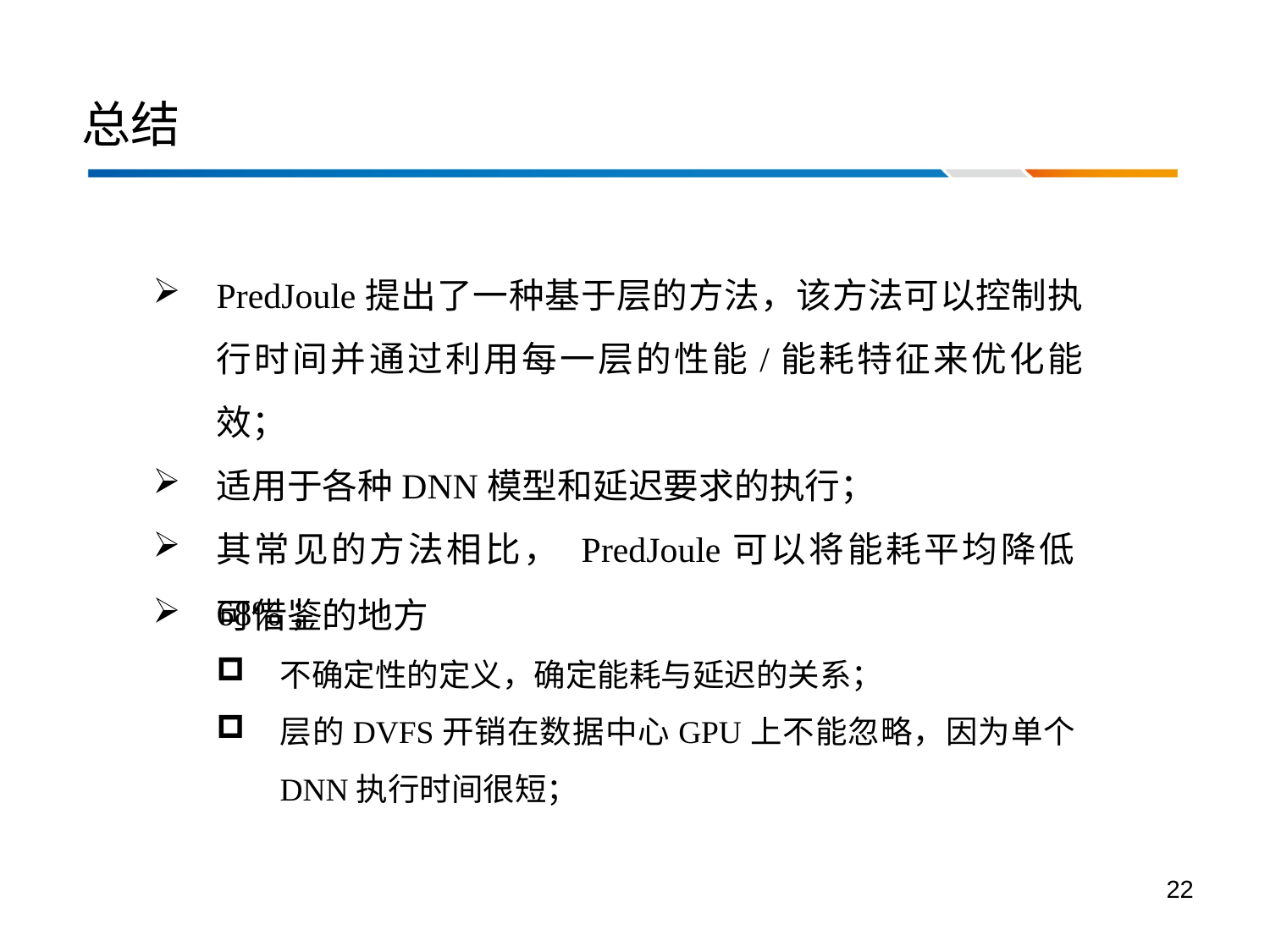

# 总结
PredJoule提出了一种基于层的方法，该方法可以控制执行时间并通过利用每一层的性能/能耗特征来优化能效；
适用于各种DNN模型和延迟要求的执行；
其常见的方法相比， PredJoule可以将能耗平均降低68%；
可借鉴的地方
不确定性的定义，确定能耗与延迟的关系；
层的DVFS开销在数据中心GPU上不能忽略，因为单个DNN执行时间很短；
22